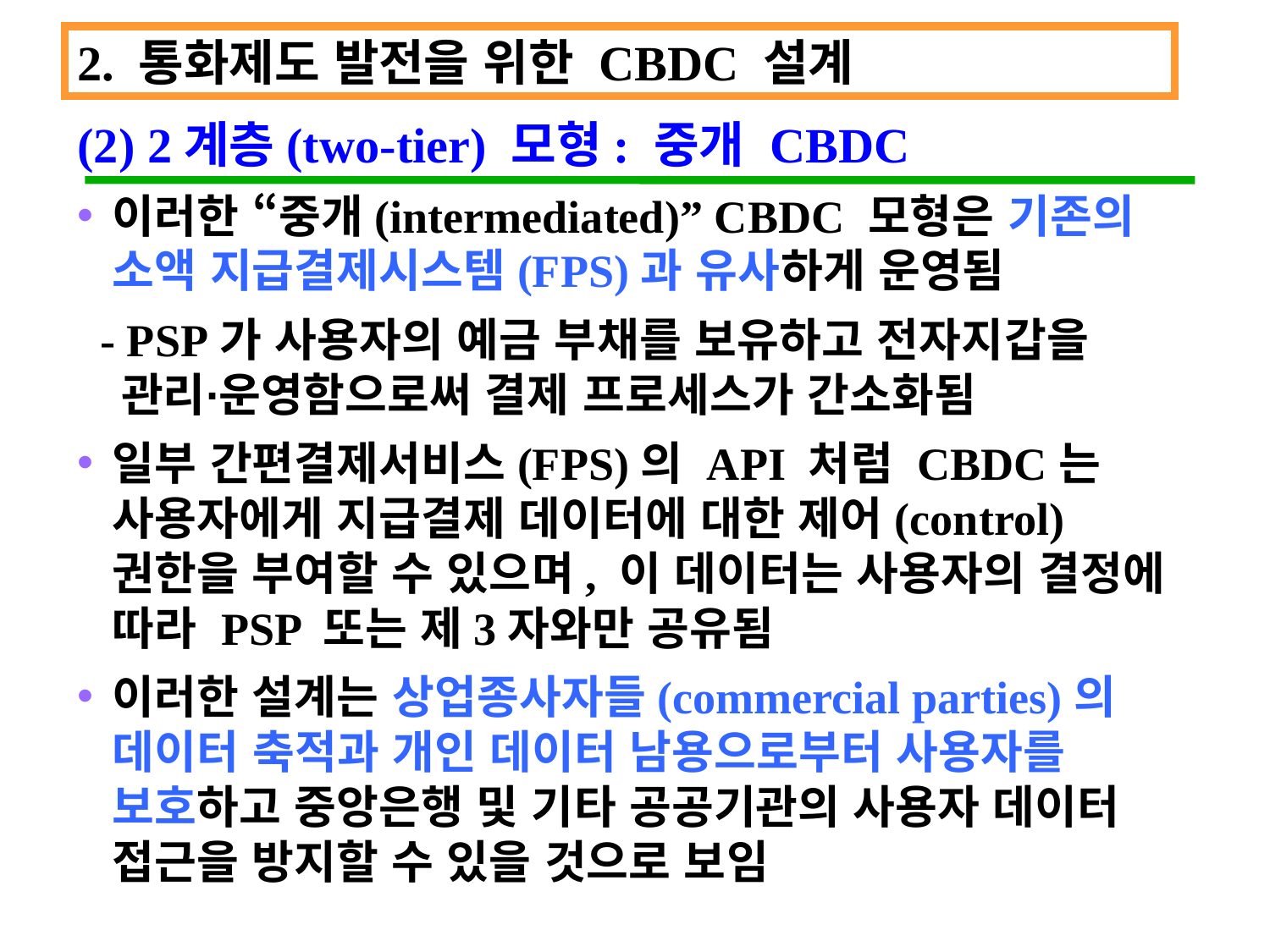

2. 통화제도 발전을 위한 CBDC 설계
(2) 2계층(two-tier) 모형: 중개 CBDC
이러한 “중개(intermediated)” CBDC 모형은 기존의 소액 지급결제시스템(FPS)과 유사하게 운영됨
  - PSP가 사용자의 예금 부채를 보유하고 전자지갑을 	   관리∙운영함으로써 결제 프로세스가 간소화됨
일부 간편결제서비스(FPS)의 API 처럼 CBDC는 사용자에게 지급결제 데이터에 대한 제어(control) 권한을 부여할 수 있으며, 이 데이터는 사용자의 결정에 따라 PSP 또는 제3자와만 공유됨
이러한 설계는 상업종사자들(commercial parties)의 데이터 축적과 개인 데이터 남용으로부터 사용자를 보호하고 중앙은행 및 기타 공공기관의 사용자 데이터 접근을 방지할 수 있을 것으로 보임